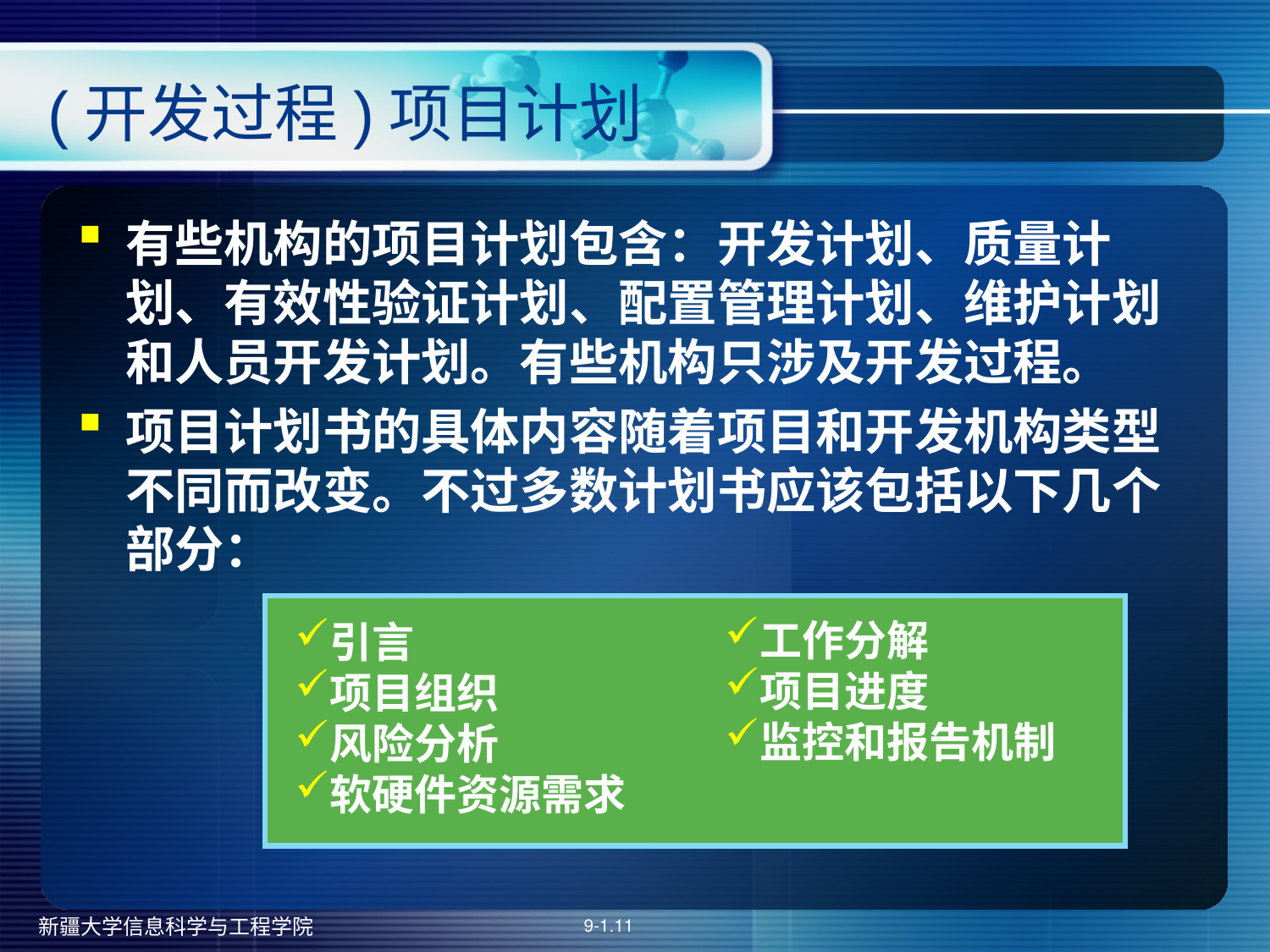

# (开发过程)项目计划
有些机构的项目计划包含：开发计划、质量计划、有效性验证计划、配置管理计划、维护计划和人员开发计划。有些机构只涉及开发过程。
项目计划书的具体内容随着项目和开发机构类型不同而改变。不过多数计划书应该包括以下几个部分：

工作分解
项目进度
监控和报告机制
引言
项目组织
风险分析
软硬件资源需求